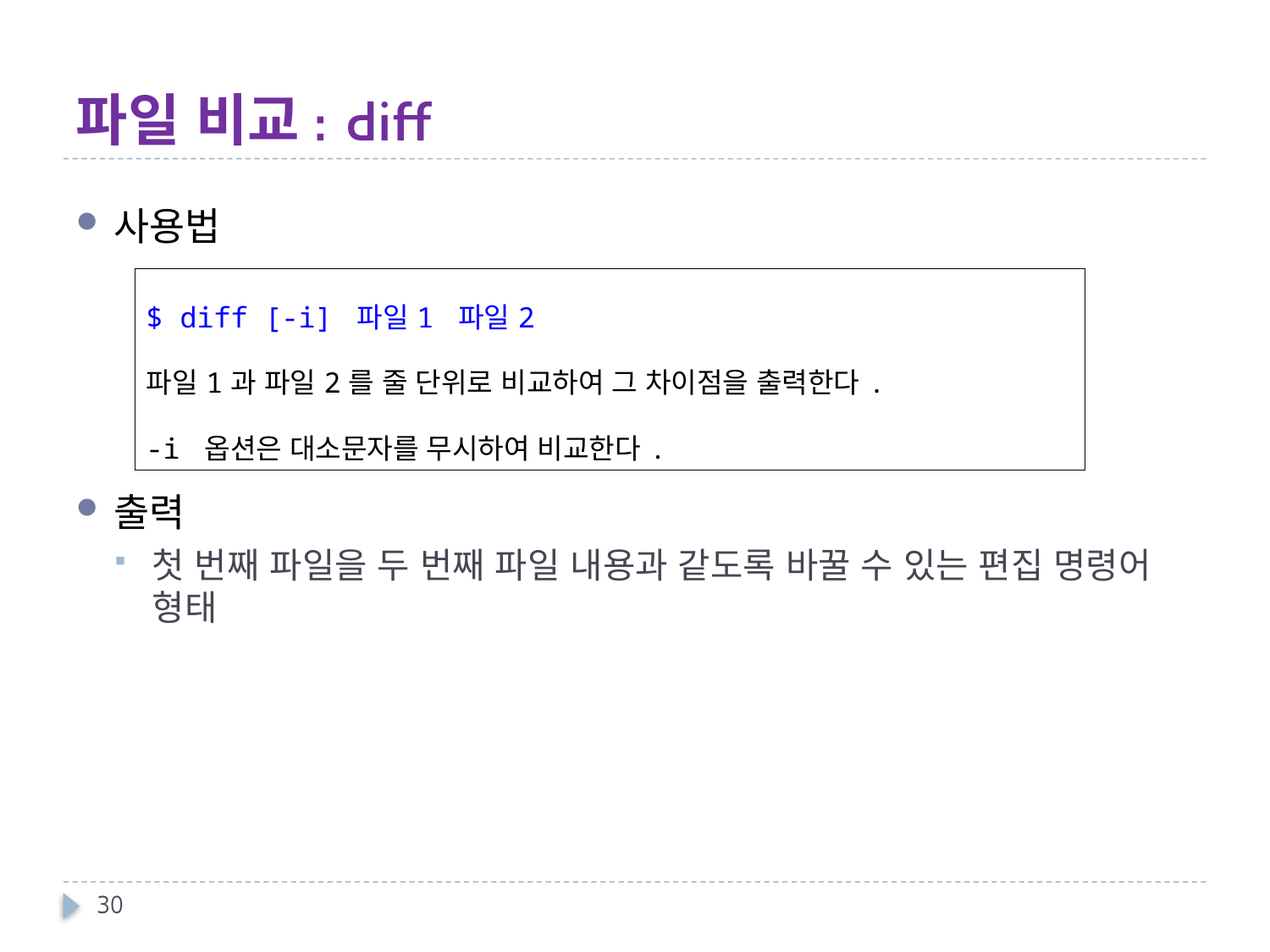

# 파일 비교: diff
사용법

출력
첫 번째 파일을 두 번째 파일 내용과 같도록 바꿀 수 있는 편집 명령어 형태

| $ diff [-i] 파일1 파일2 파일1과 파일2를 줄 단위로 비교하여 그 차이점을 출력한다. -i 옵션은 대소문자를 무시하여 비교한다. |
| --- |
30